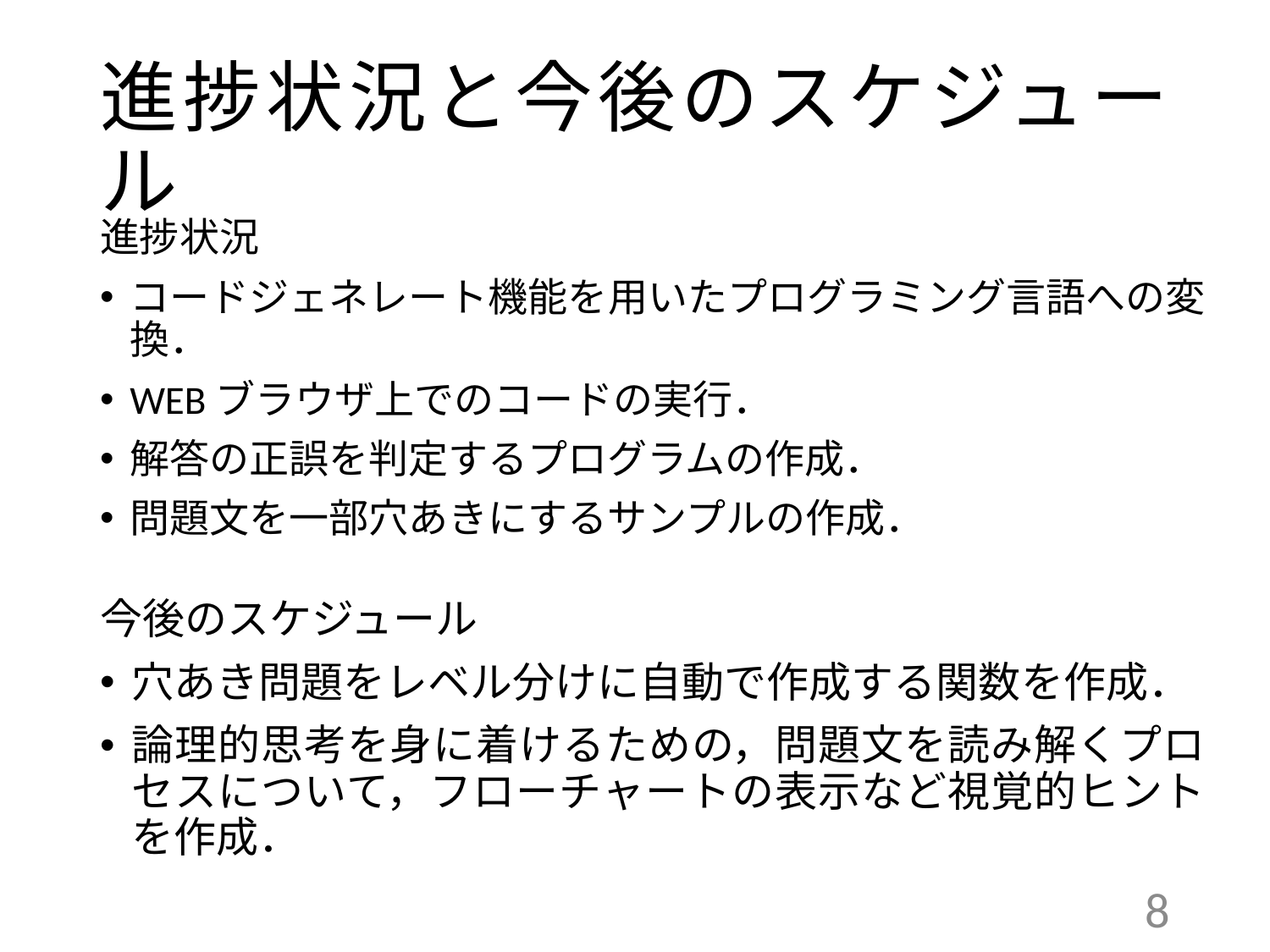

# 進捗状況と今後のスケジュール
進捗状況
コードジェネレート機能を用いたプログラミング言語への変換．
WEBブラウザ上でのコードの実行．
解答の正誤を判定するプログラムの作成．
問題文を一部穴あきにするサンプルの作成．

今後のスケジュール
穴あき問題をレベル分けに自動で作成する関数を作成．
論理的思考を身に着けるための，問題文を読み解くプロセスについて，フローチャートの表示など視覚的ヒントを作成．
8